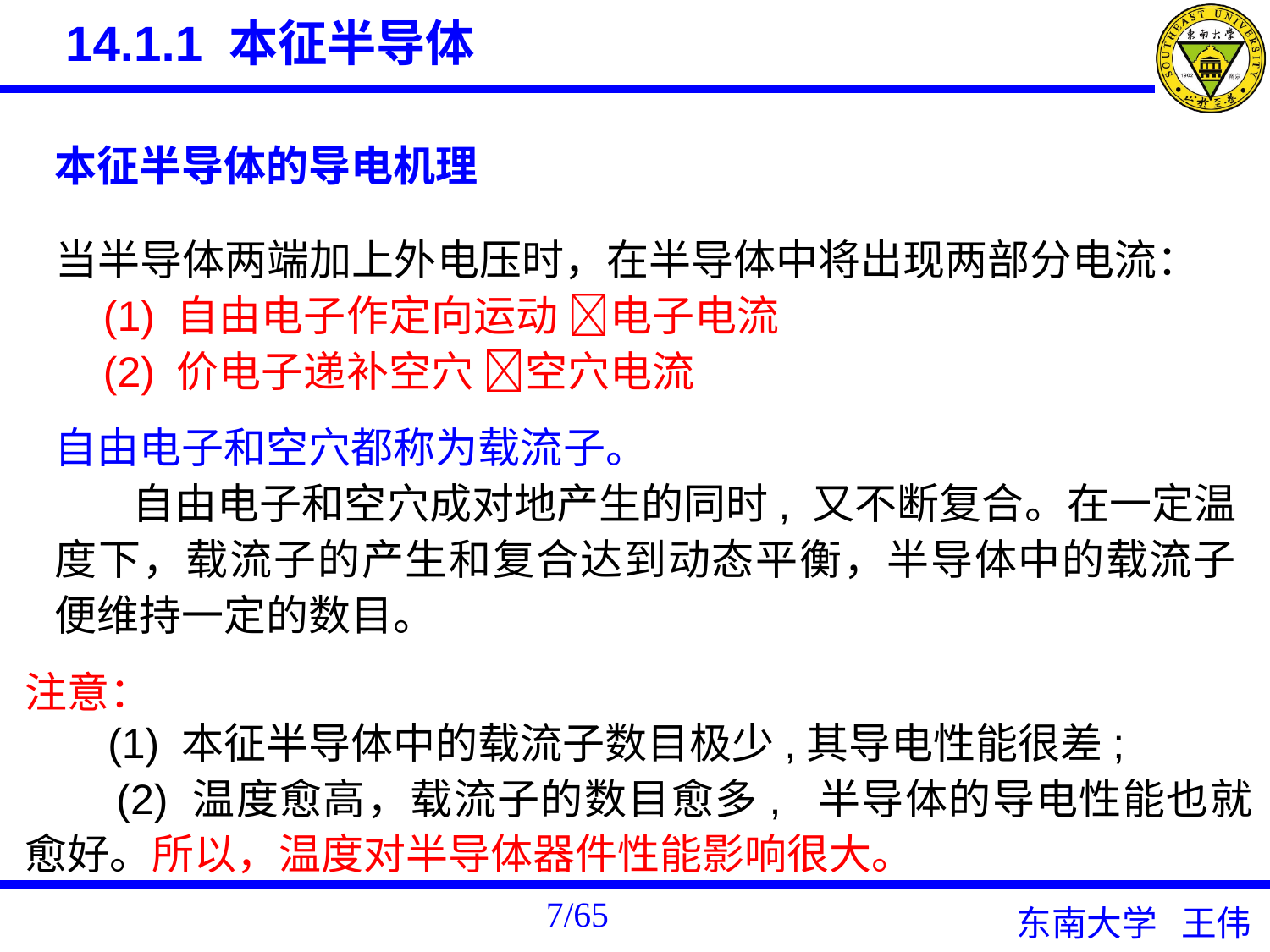

14.1.1 本征半导体
本征半导体的导电机理
当半导体两端加上外电压时，在半导体中将出现两部分电流：
    (1) 自由电子作定向运动 →电子电流
    (2) 价电子递补空穴 →空穴电流
自由电子和空穴都称为载流子。
       自由电子和空穴成对地产生的同时, 又不断复合。在一定温度下，载流子的产生和复合达到动态平衡，半导体中的载流子便维持一定的数目。
注意：
       (1) 本征半导体中的载流子数目极少,其导电性能很差;
       (2) 温度愈高，载流子的数目愈多,  半导体的导电性能也就愈好。所以，温度对半导体器件性能影响很大。